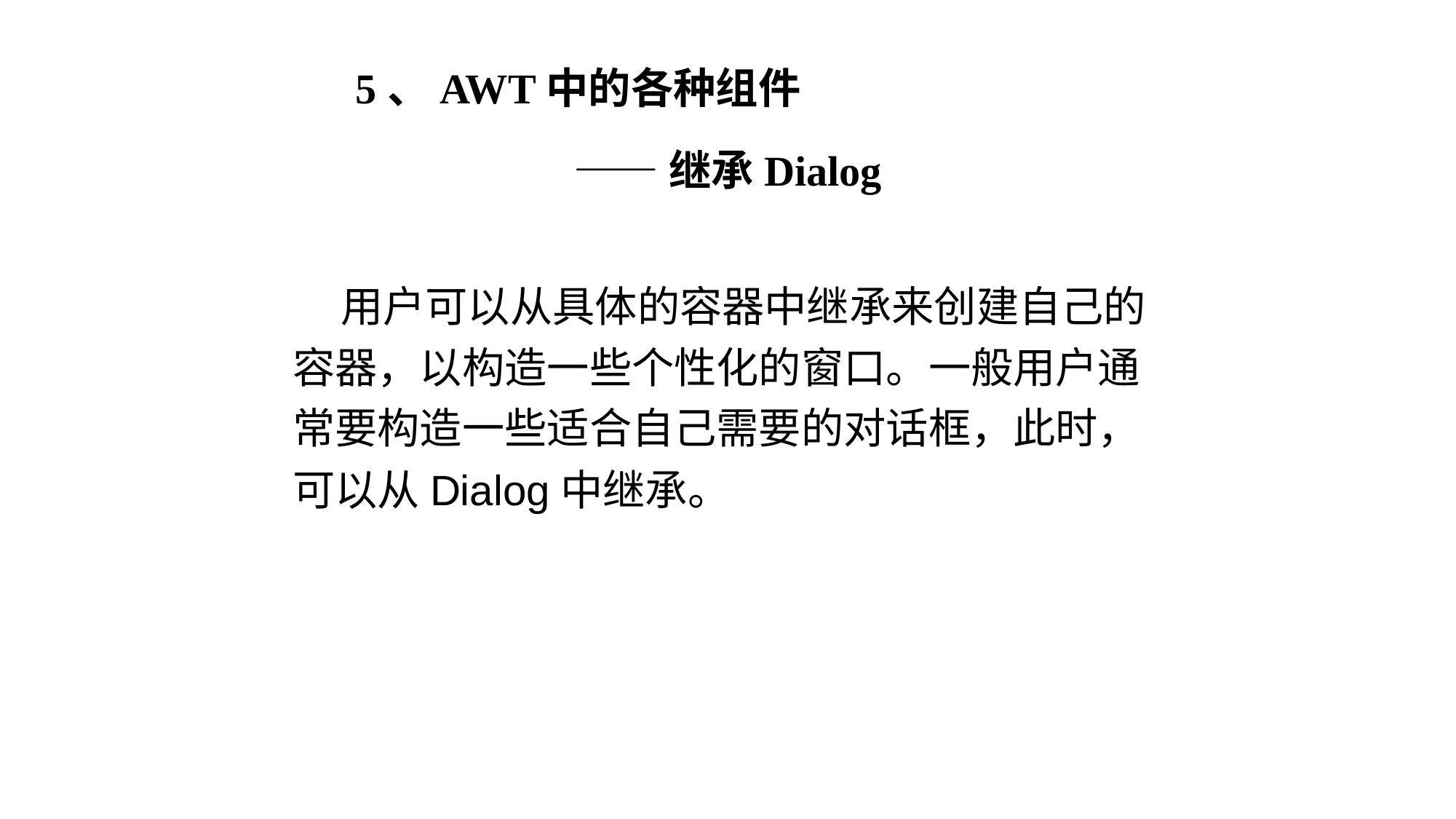

5、AWT中的各种组件
		——继承Dialog
    用户可以从具体的容器中继承来创建自己的容器，以构造一些个性化的窗口。一般用户通常要构造一些适合自己需要的对话框，此时，可以从Dialog中继承。